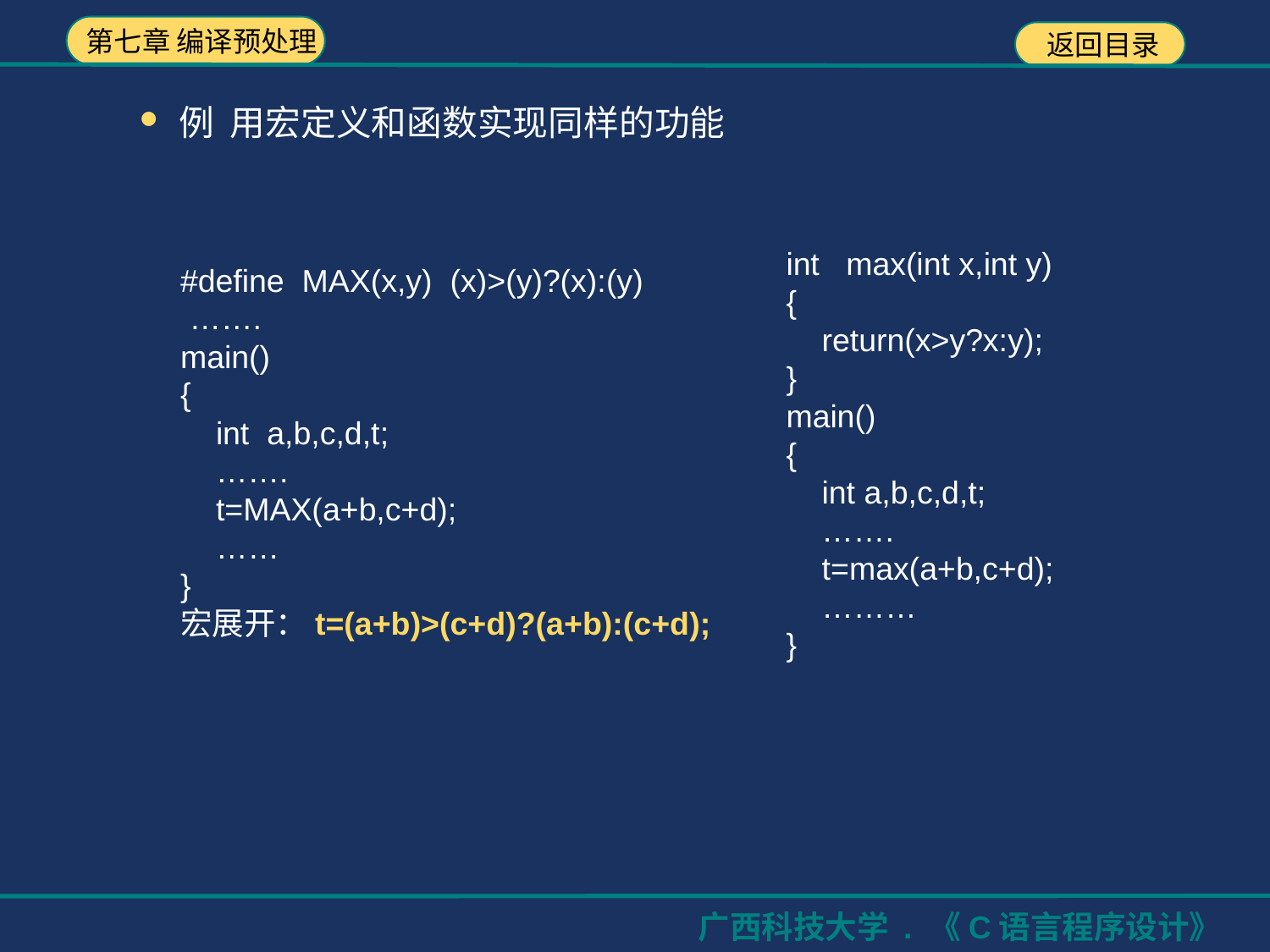

例  用宏定义和函数实现同样的功能
int   max(int x,int y)
{
    return(x>y?x:y);
}
main()
{
    int a,b,c,d,t;
    …….
    t=max(a+b,c+d);
    ………
}
#define  MAX(x,y)  (x)>(y)?(x):(y)
 …….
main()
{
    int  a,b,c,d,t;
    …….
    t=MAX(a+b,c+d);
    ……
}
宏展开：t=(a+b)>(c+d)?(a+b):(c+d);